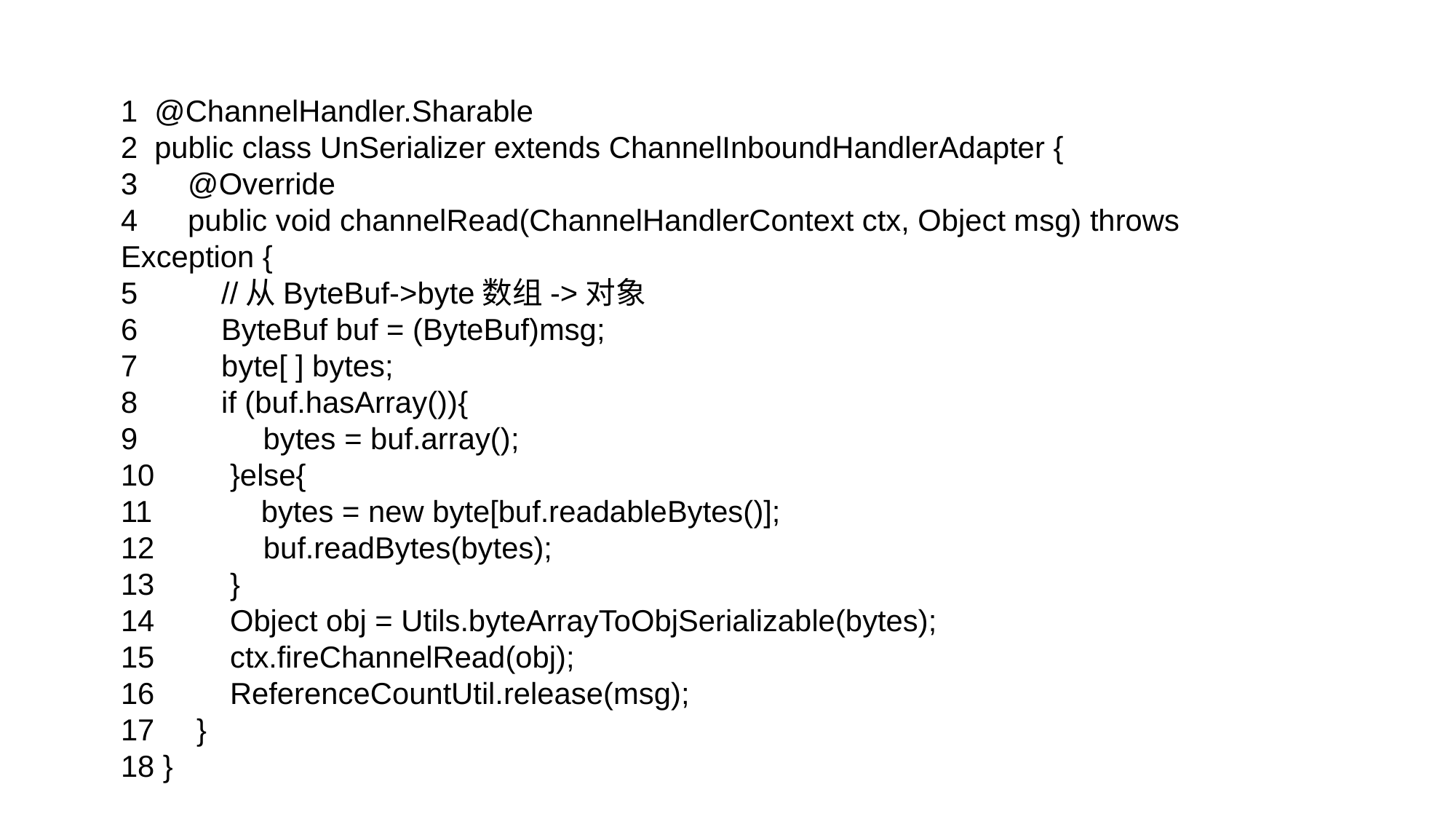

1  @ChannelHandler.Sharable
2  public class UnSerializer extends ChannelInboundHandlerAdapter {
3      @Override
4      public void channelRead(ChannelHandlerContext ctx, Object msg) throws Exception {
5          //从ByteBuf->byte数组->对象
6          ByteBuf buf = (ByteBuf)msg;
7          byte[ ] bytes;
8          if (buf.hasArray()){
9               bytes = buf.array();
10         }else{
11             bytes = new byte[buf.readableBytes()];
12             buf.readBytes(bytes);
13         }
14         Object obj = Utils.byteArrayToObjSerializable(bytes);
15         ctx.fireChannelRead(obj);
16         ReferenceCountUtil.release(msg);
17     }
18 }